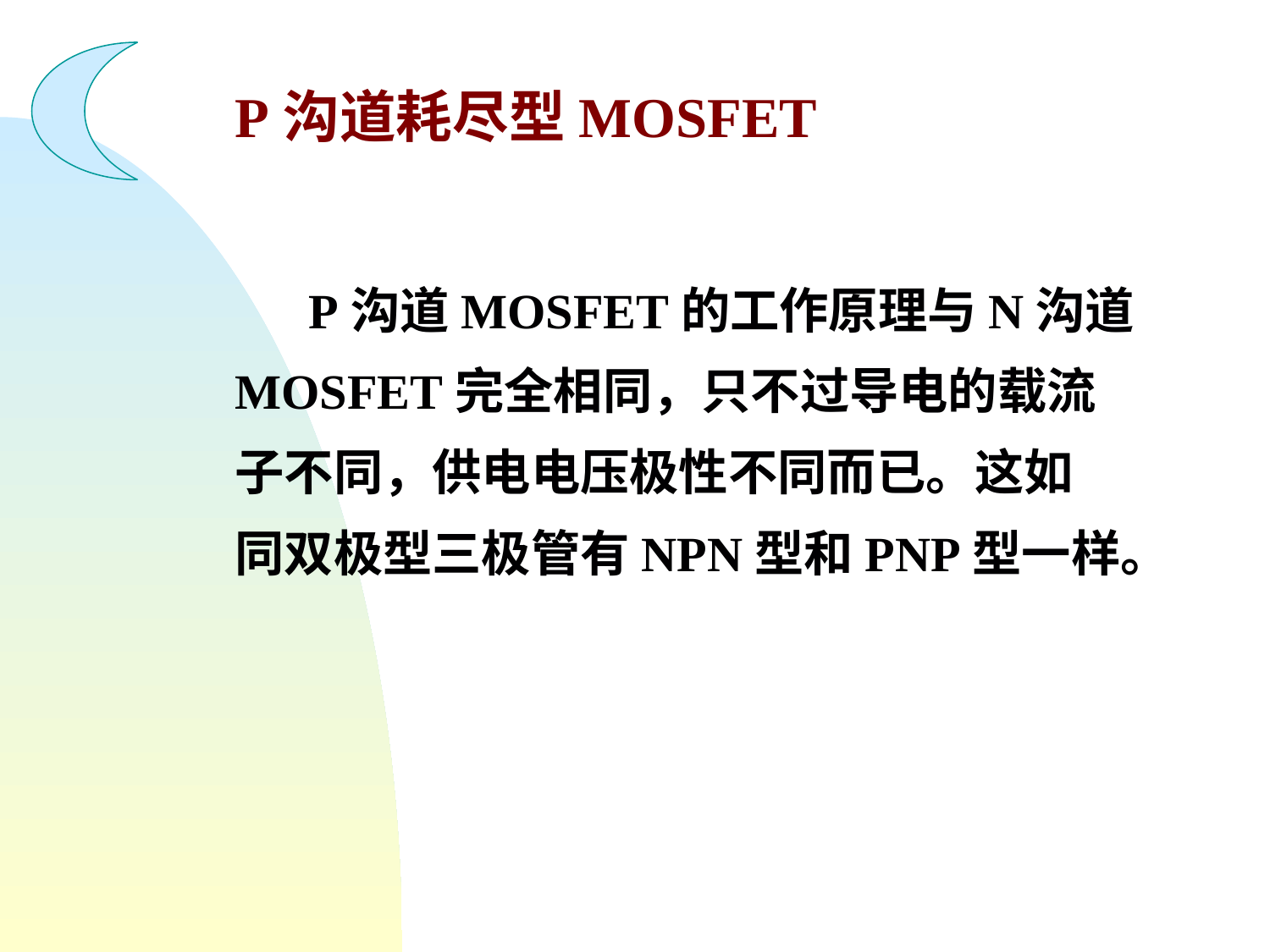

# P沟道耗尽型MOSFET

      P沟道MOSFET的工作原理与N沟道
MOSFET完全相同，只不过导电的载流
子不同，供电电压极性不同而已。这如
同双极型三极管有NPN型和PNP型一样。